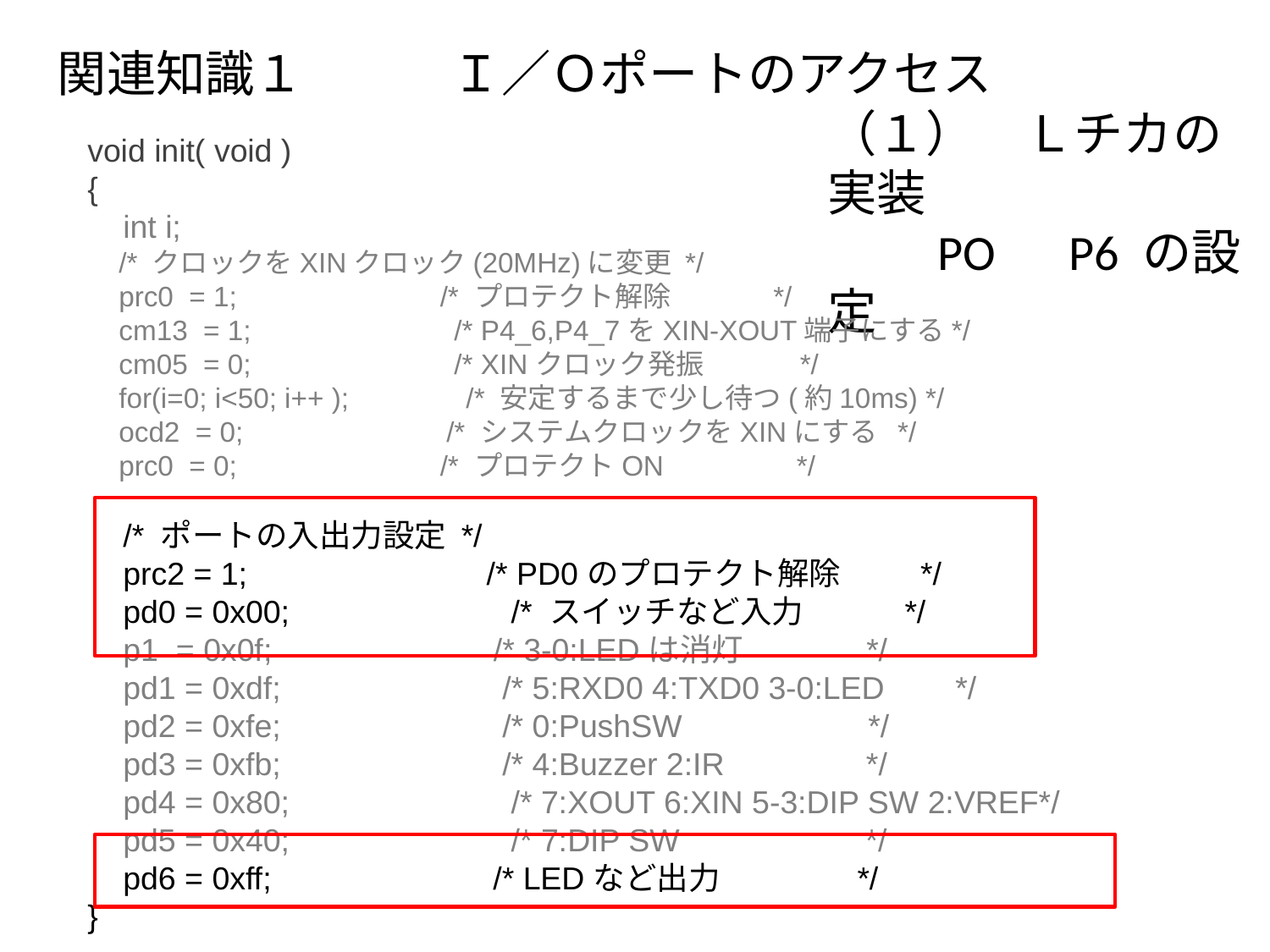

関連知識１　　　Ｉ／Ｏポートのアクセス
（１）　Ｌチカの実装
　　PO　P6 の設定
void init( void )
{
    int i;
    /* クロックをXINクロック(20MHz)に変更 */
    prc0  = 1;                          /* プロテクト解除               */
    cm13  = 1;                          /* P4_6,P4_7をXIN-XOUT端子にする*/
    cm05  = 0;                          /* XINクロック発振              */
    for(i=0; i<50; i++ );               /* 安定するまで少し待つ(約10ms) */
    ocd2  = 0;                          /* システムクロックをXINにする  */
    prc0  = 0;                          /* プロテクトON                 */

    /* ポートの入出力設定 */
    prc2 = 1;                           /* PD0のプロテクト解除          */
    pd0 = 0x00;                         /* スイッチなど入力             */
    p1  = 0x0f;                         /* 3-0:LEDは消灯                */
    pd1 = 0xdf;                         /* 5:RXD0 4:TXD0 3-0:LED        */
    pd2 = 0xfe;                         /* 0:PushSW                     */
    pd3 = 0xfb;                         /* 4:Buzzer 2:IR                */
    pd4 = 0x80;                         /* 7:XOUT 6:XIN 5-3:DIP SW 2:VREF*/
    pd5 = 0x40;                         /* 7:DIP SW                     */
    pd6 = 0xff;                         /* LEDなど出力                  */
}